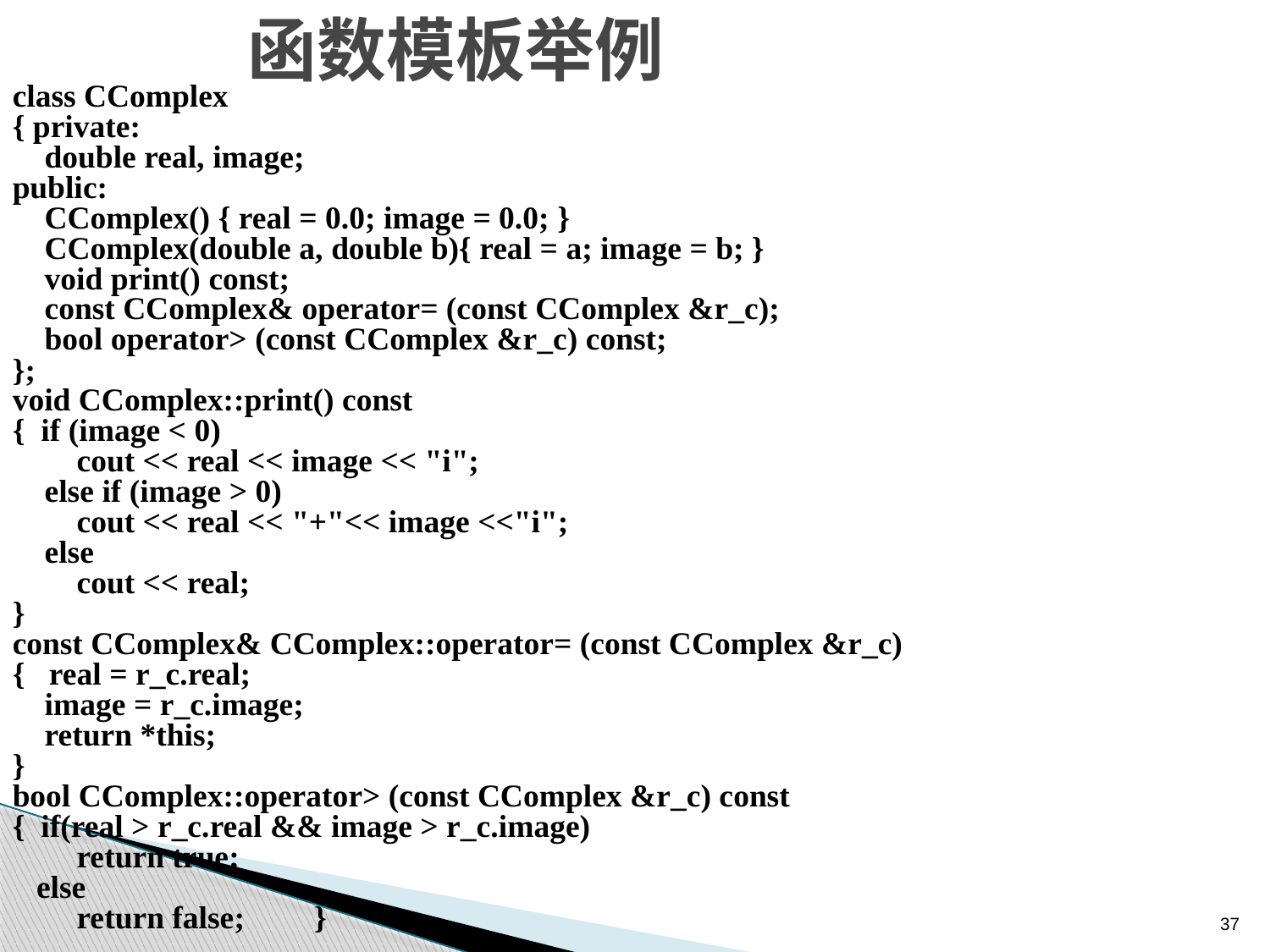

# 函数模板举例
class CComplex
{ private:
    double real, image;
public:
    CComplex() { real = 0.0; image = 0.0; }
    CComplex(double a, double b){ real = a; image = b; }
    void print() const;
    const CComplex& operator= (const CComplex &r_c);
    bool operator> (const CComplex &r_c) const;
};
void CComplex::print() const
{  if (image < 0)
        cout << real << image << "i";
    else if (image > 0)
        cout << real << "+"<< image <<"i";
    else
        cout << real;
}
const CComplex& CComplex::operator= (const CComplex &r_c)
{   real = r_c.real;
    image = r_c.image;
    return *this;
}
bool CComplex::operator> (const CComplex &r_c) const
{  if(real > r_c.real && image > r_c.image)
        return true;
   else
        return false;	}
37